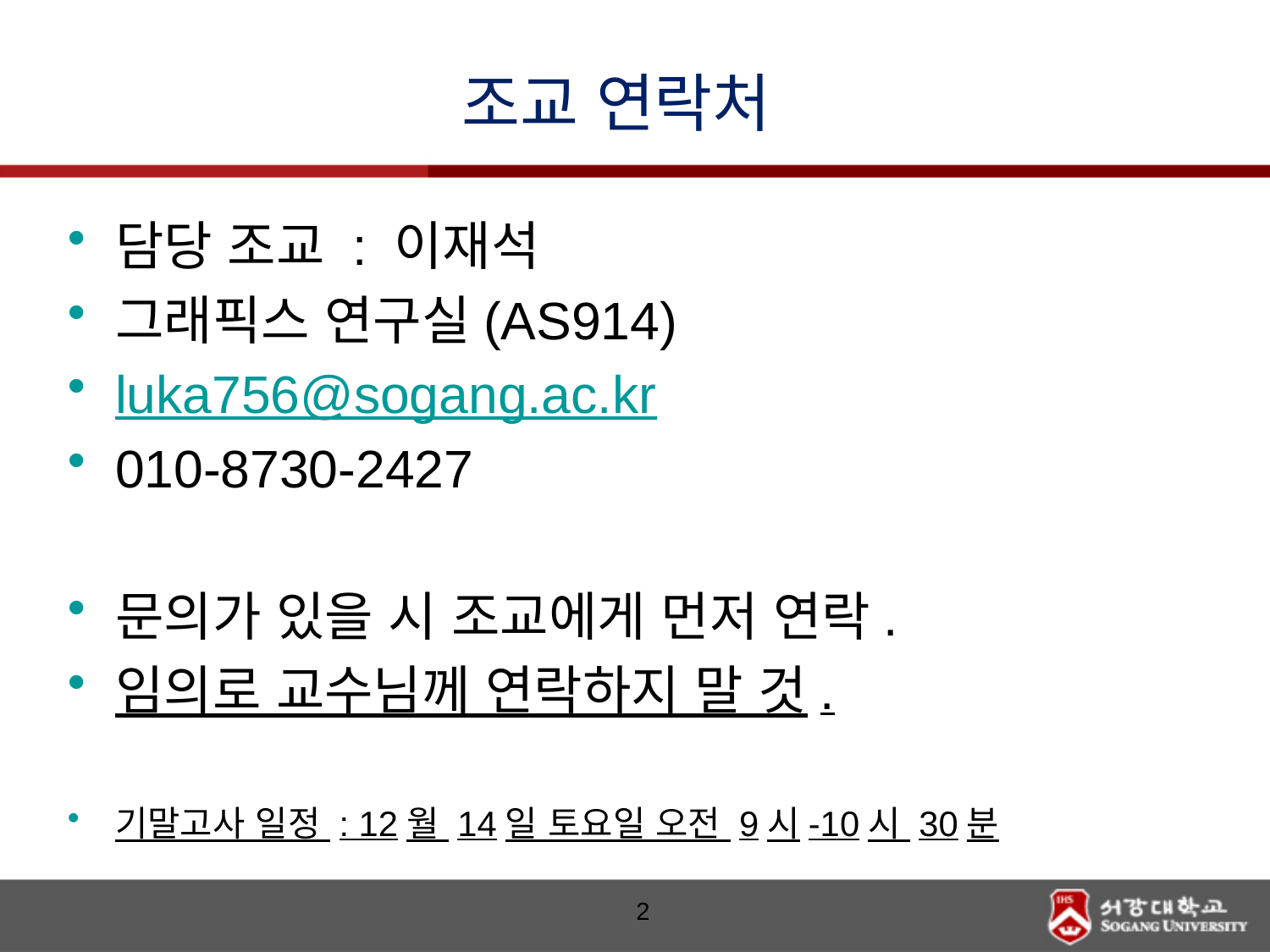

# 조교 연락처
담당 조교 : 이재석
그래픽스 연구실(AS914)
luka756@sogang.ac.kr
010-8730-2427

문의가 있을 시 조교에게 먼저 연락.
임의로 교수님께 연락하지 말 것.

기말고사 일정 : 12월 14일 토요일 오전 9시-10시 30분
2